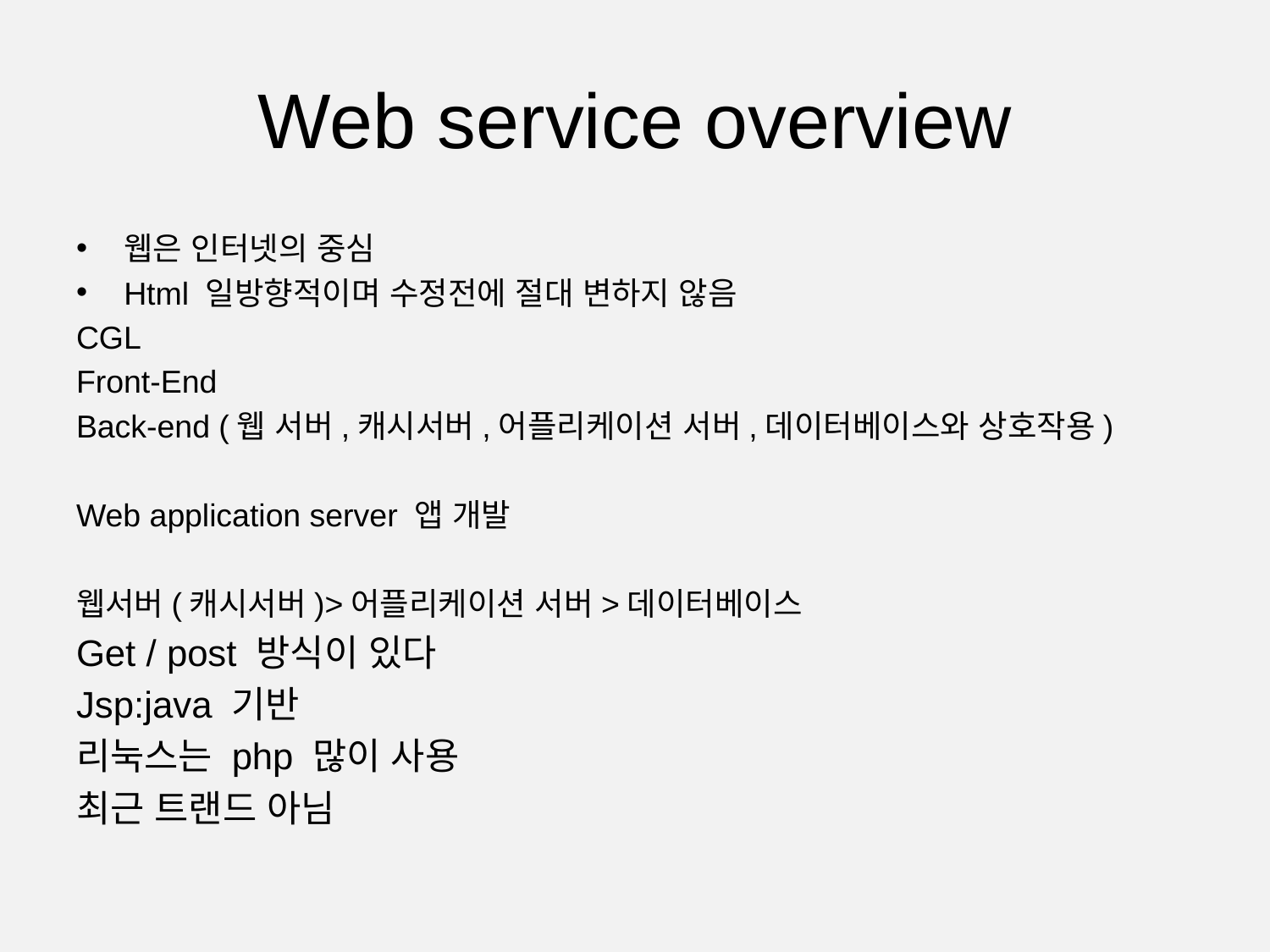

# Web service overview
웹은 인터넷의 중심
Html 일방향적이며 수정전에 절대 변하지 않음
CGL
Front-End
Back-end (웹 서버,캐시서버,어플리케이션 서버,데이터베이스와 상호작용)

Web application server 앱 개발

웹서버(캐시서버)>어플리케이션 서버>데이터베이스
Get / post 방식이 있다
Jsp:java 기반
리눅스는 php 많이 사용
최근 트랜드 아님